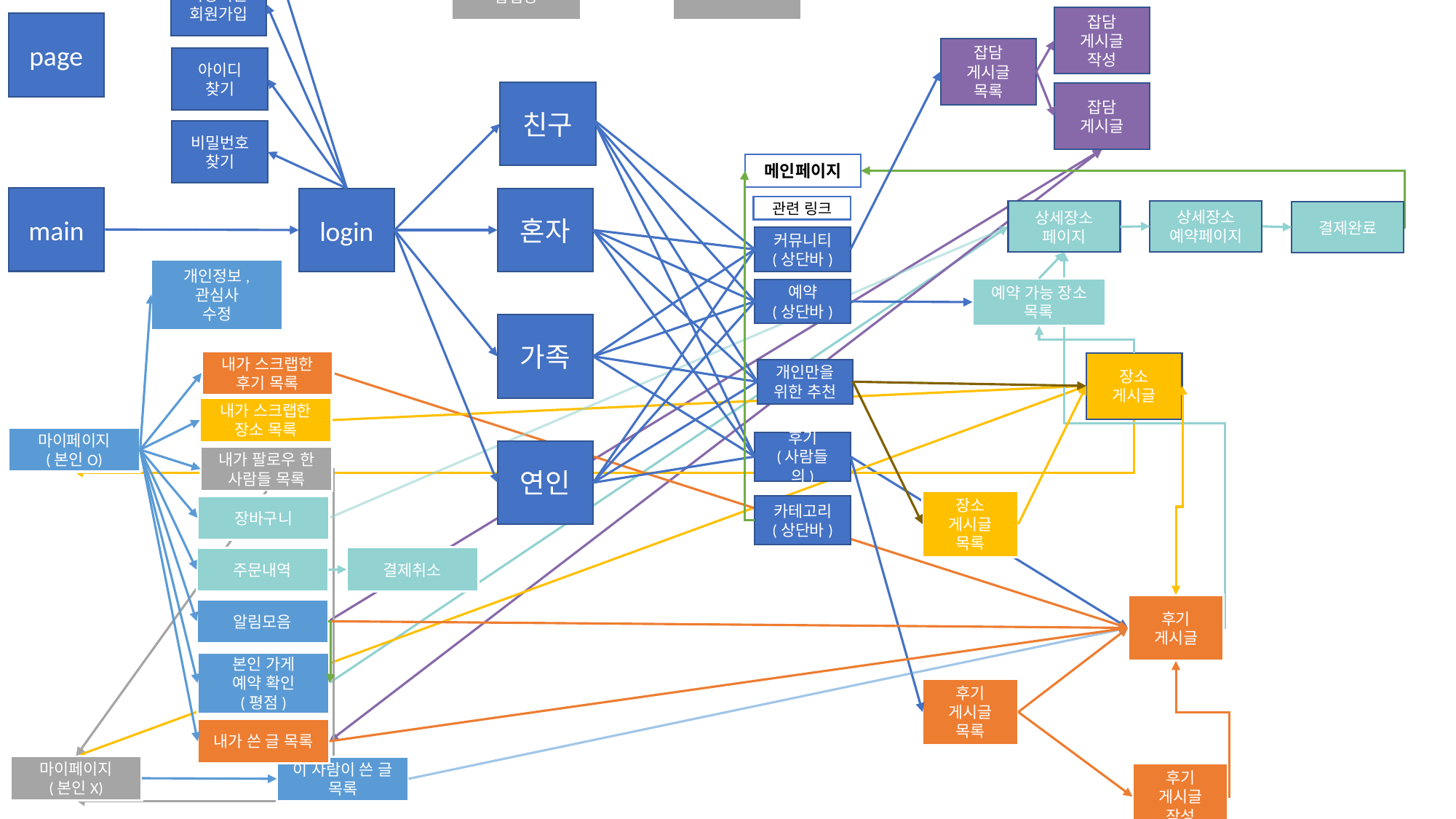

일반회원
회원가입
고객센터
팝업창
검색페이지
사장회원
회원가입
잡담
게시글
작성
page
잡담
게시글
목록
아이디 찾기
친구
잡담
게시글
비밀번호 찾기
메인페이지
main
login
혼자
관련 링크
상세장소
예약페이지
상세장소
페이지
결제완료
커뮤니티
(상단바)
개인정보, 관심사
수정
예약 가능 장소
목록
예약
(상단바)
가족
내가 스크랩한 후기 목록
장소
게시글
개인만을 위한 추천
내가 스크랩한 장소 목록
마이페이지
(본인O)
후기
(사람들의)
연인
내가 팔로우 한 사람들 목록
장소
게시글
목록
카테고리
(상단바)
장바구니
결제취소
주문내역
후기
게시글
알림모음
본인 가게
예약 확인
(평점)
후기
게시글
목록
내가 쓴 글 목록
마이페이지
(본인X)
이 사람이 쓴 글
목록
후기
게시글
작성